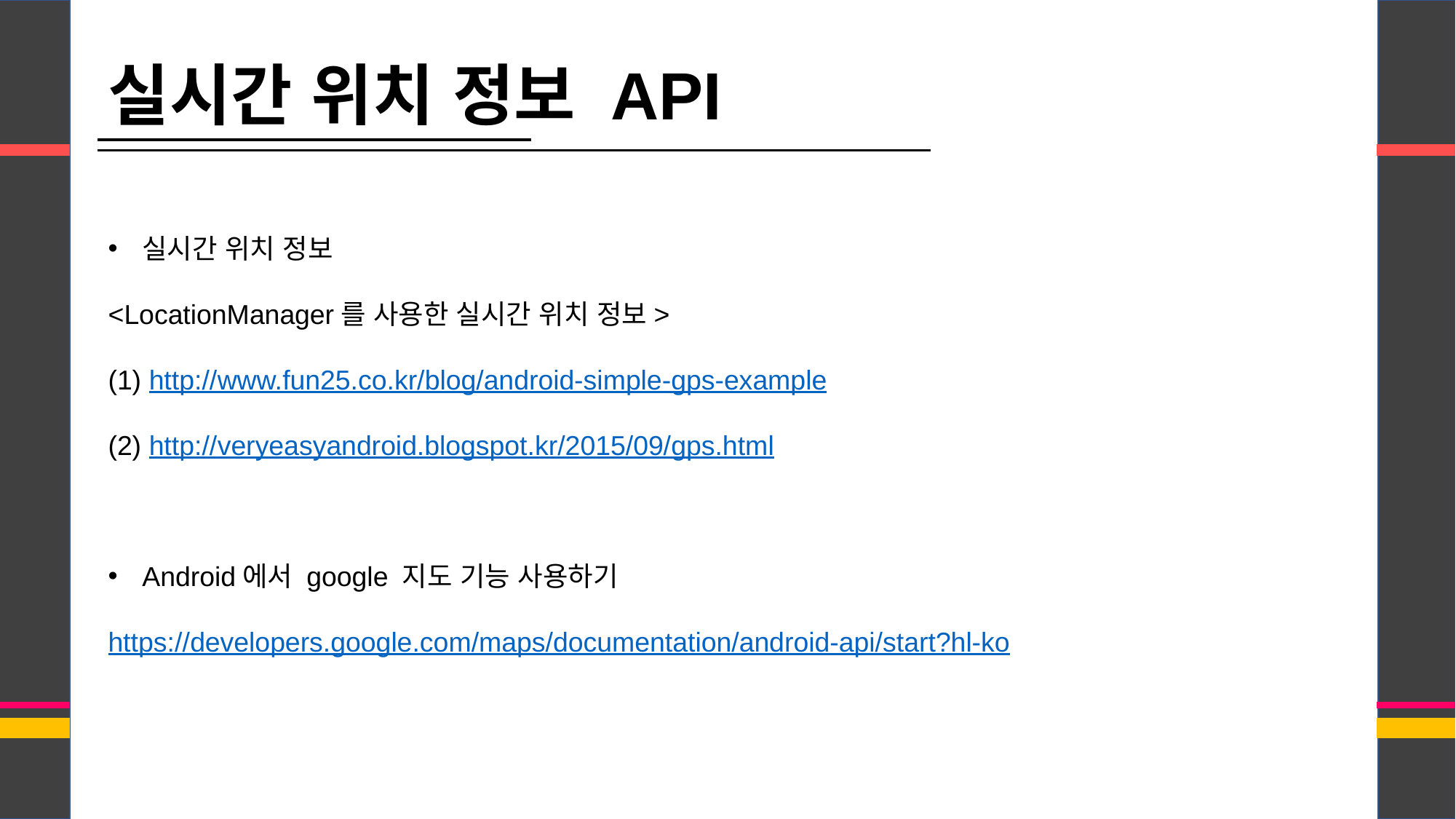

실시간 위치 정보 API
실시간 위치 정보
<LocationManager를 사용한 실시간 위치 정보>
(1) http://www.fun25.co.kr/blog/android-simple-gps-example
(2) http://veryeasyandroid.blogspot.kr/2015/09/gps.html

Android에서 google 지도 기능 사용하기
https://developers.google.com/maps/documentation/android-api/start?hl-ko